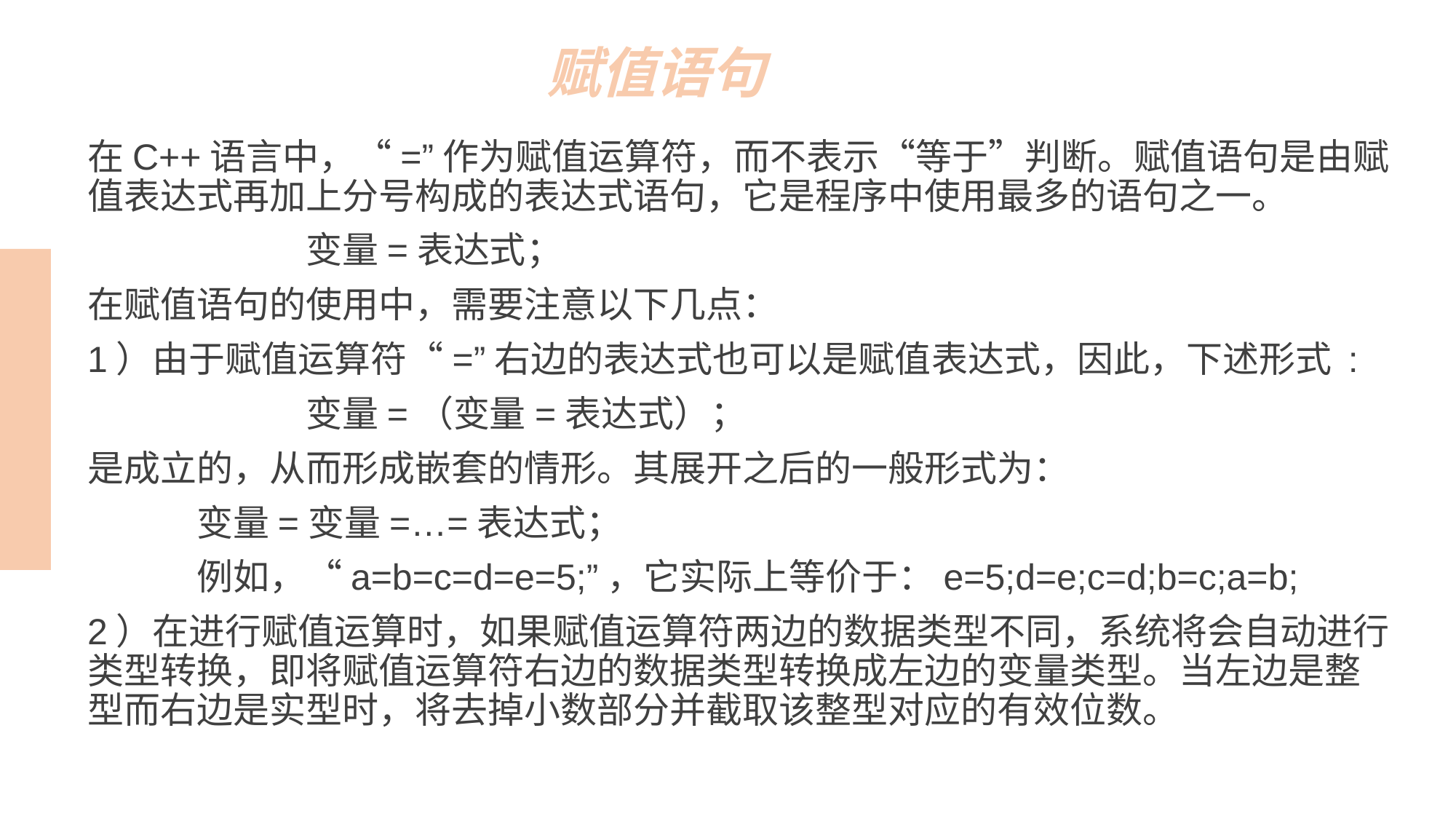

赋值语句
在C++语言中，“=”作为赋值运算符，而不表示“等于”判断。赋值语句是由赋值表达式再加上分号构成的表达式语句，它是程序中使用最多的语句之一。
 		变量=表达式；
在赋值语句的使用中，需要注意以下几点：
1）由于赋值运算符“=”右边的表达式也可以是赋值表达式，因此，下述形式 :
  		变量=（变量=表达式）；
是成立的，从而形成嵌套的情形。其展开之后的一般形式为：
	变量=变量=…=表达式；
	例如，“a=b=c=d=e=5;”，它实际上等价于：e=5;d=e;c=d;b=c;a=b;
2）在进行赋值运算时，如果赋值运算符两边的数据类型不同，系统将会自动进行类型转换，即将赋值运算符右边的数据类型转换成左边的变量类型。当左边是整型而右边是实型时，将去掉小数部分并截取该整型对应的有效位数。